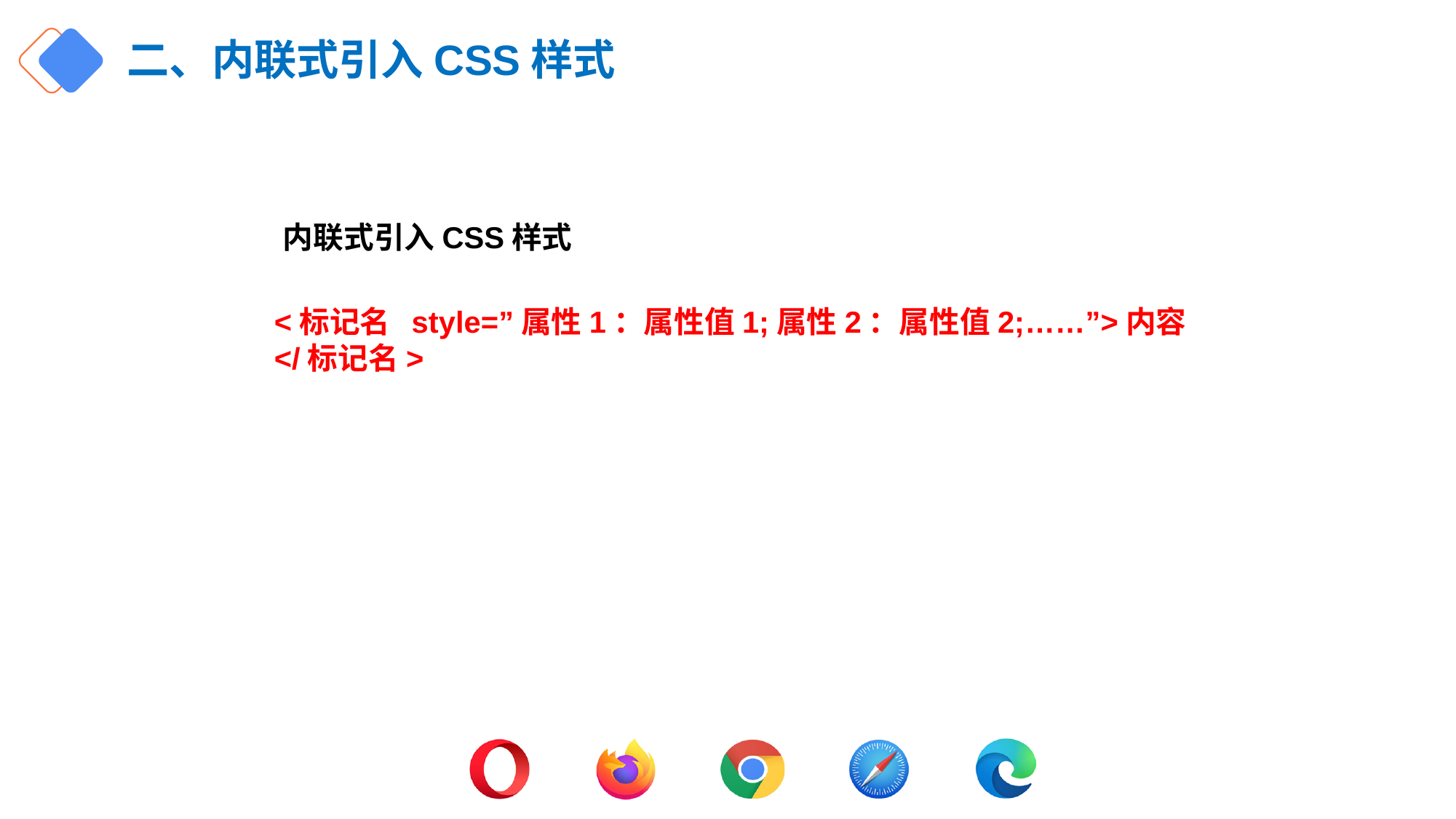

# 二、内联式引入CSS样式

内联式引入CSS样式
<标记名  style=”属性1：属性值1;属性2：属性值2;……”>内容</标记名>